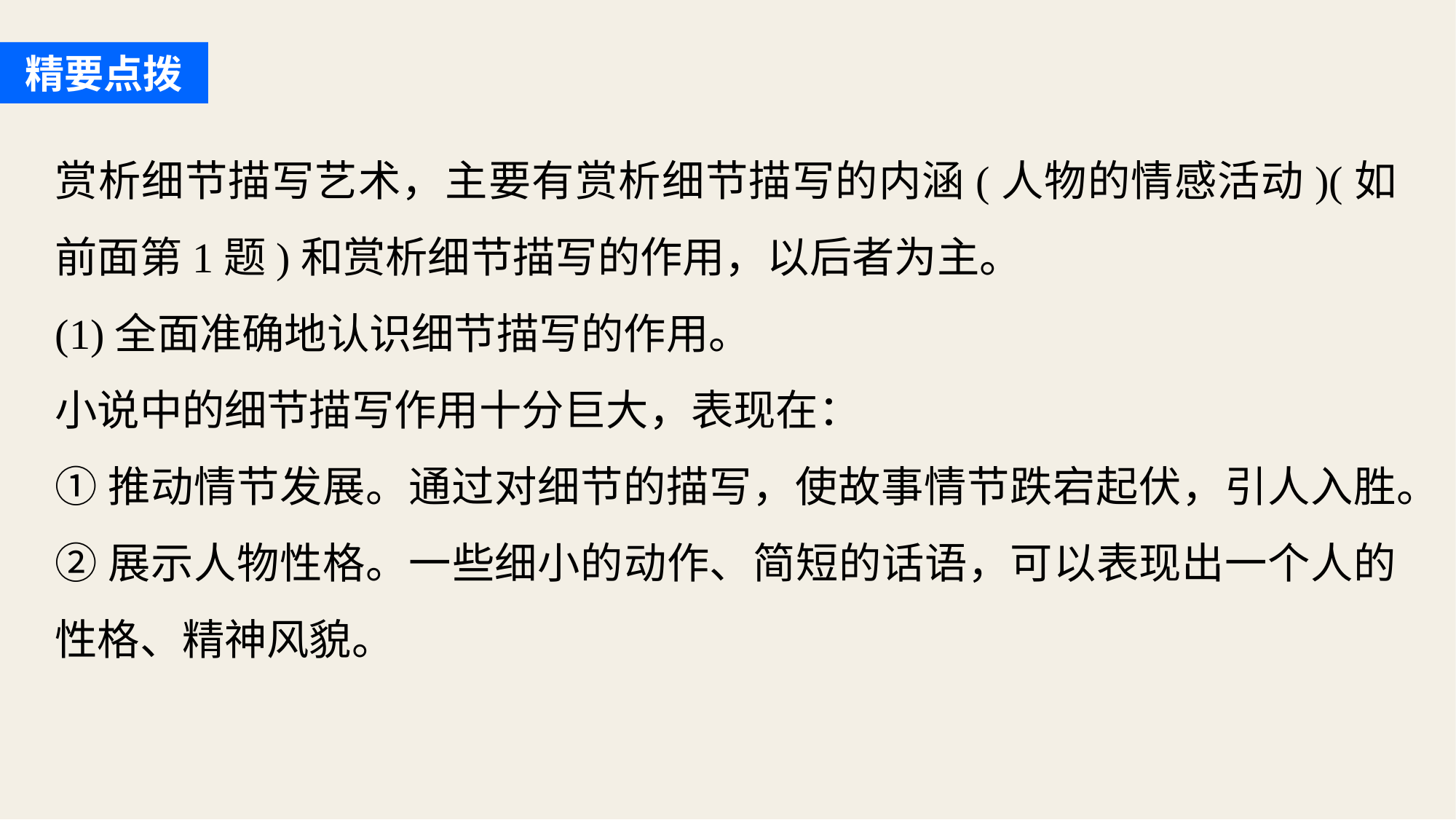

精要点拨
赏析细节描写艺术，主要有赏析细节描写的内涵(人物的情感活动)(如前面第1题)和赏析细节描写的作用，以后者为主。
(1)全面准确地认识细节描写的作用。
小说中的细节描写作用十分巨大，表现在：
①推动情节发展。通过对细节的描写，使故事情节跌宕起伏，引人入胜。
②展示人物性格。一些细小的动作、简短的话语，可以表现出一个人的性格、精神风貌。